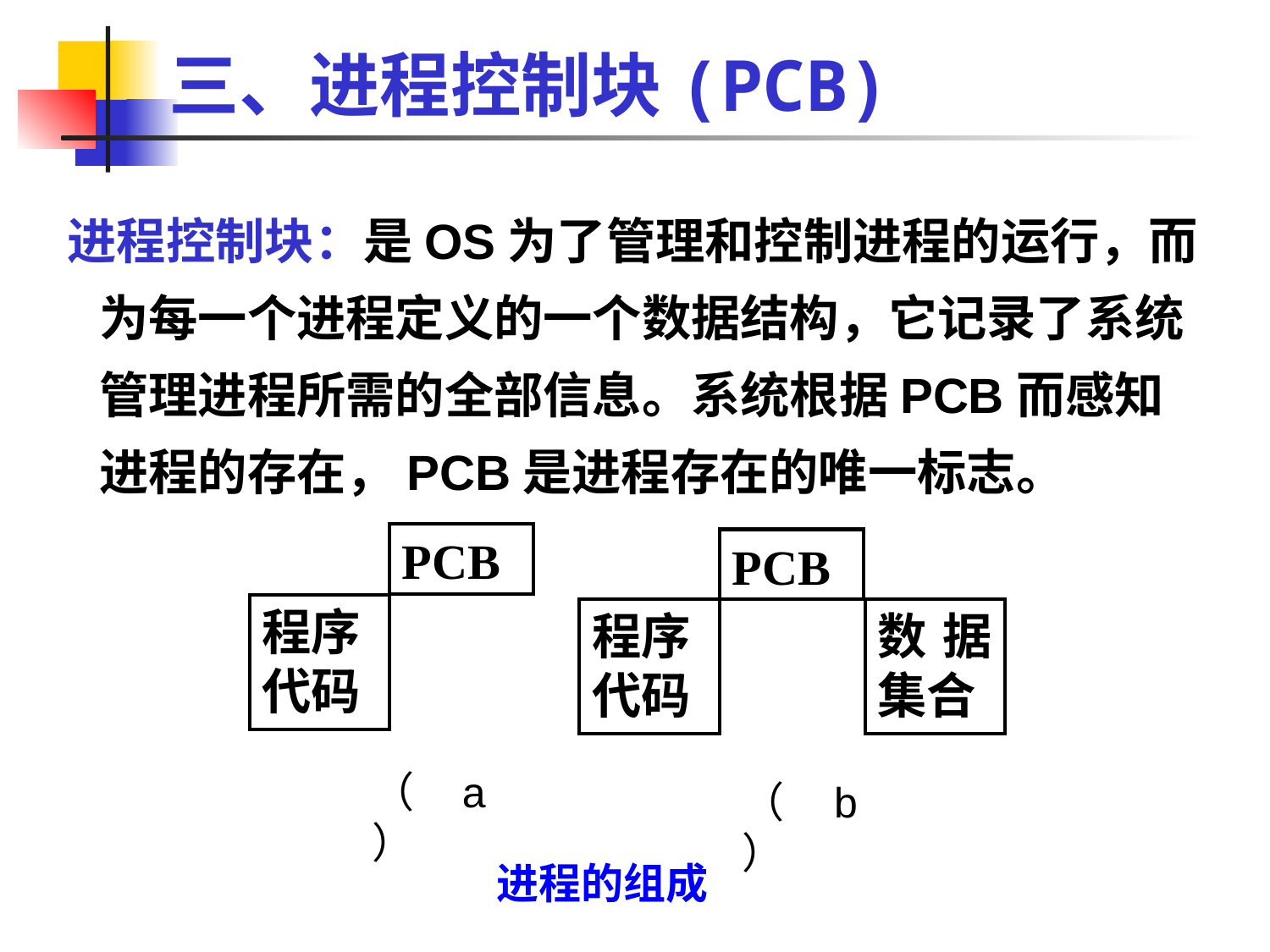

# 三、进程控制块(PCB)
进程控制块：是OS为了管理和控制进程的运行，而为每一个进程定义的一个数据结构，它记录了系统管理进程所需的全部信息。系统根据PCB而感知进程的存在，PCB是进程存在的唯一标志。
PCB
PCB
程序
代码
程序
代码
数据集合
（a）
（b）
进程的组成